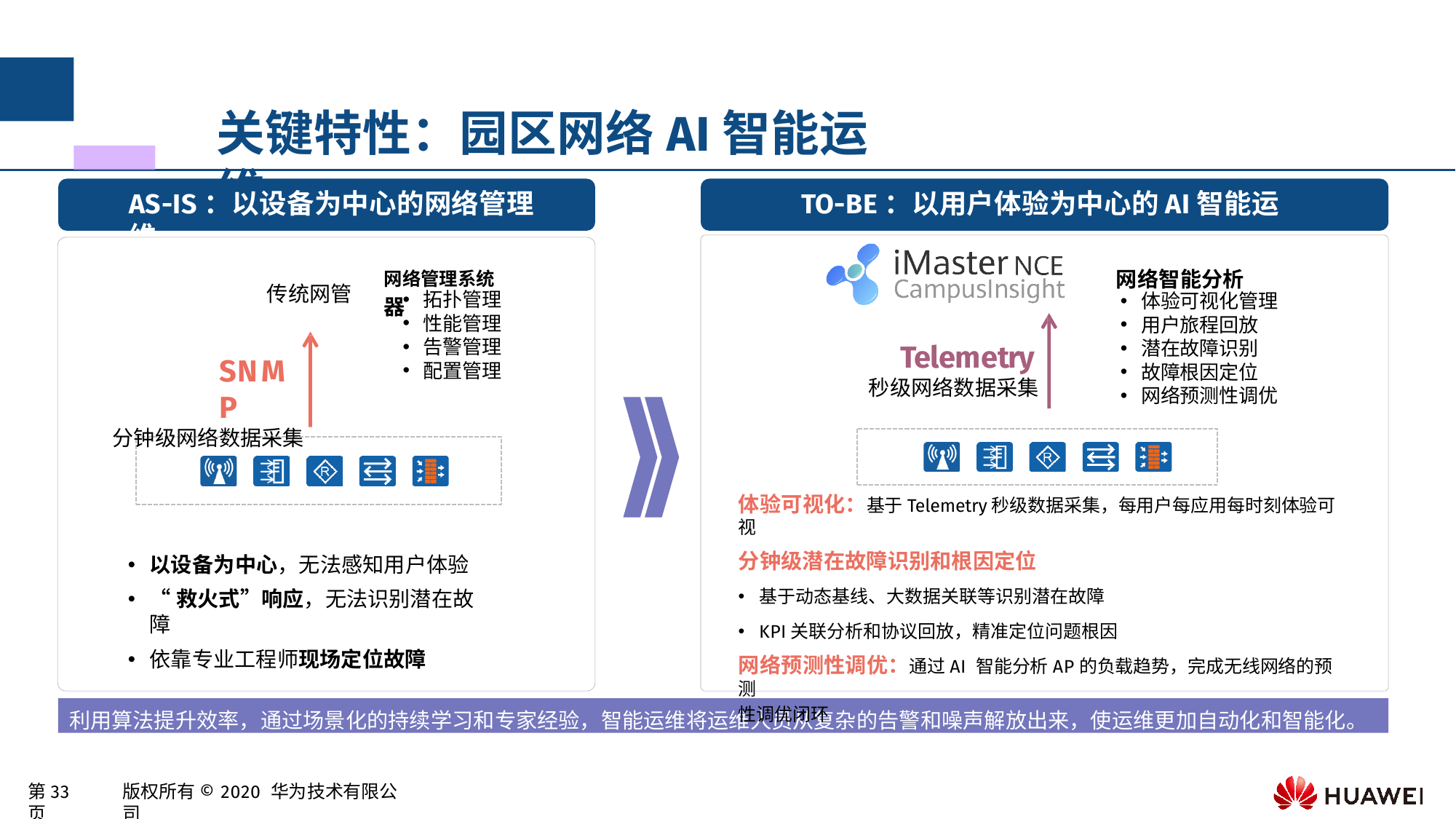

# 关键特性：园区网络AI智能运维

AS-IS：以设备为中心的网络管理	TO-BE：以用户体验为中心的AI智能运维

网络管理系统	网络智能分析器
传统网管
拓扑管理
性能管理
告警管理
配置管理
体验可视化管理
用户旅程回放
潜在故障识别
故障根因定位
网络预测性调优

Telemetry
秒级网络数据采集
SNMP
分钟级网络数据采集

体验可视化：基于Telemetry秒级数据采集，每用户每应用每时刻体验可视
分钟级潜在故障识别和根因定位
基于动态基线、大数据关联等识别潜在故障
KPI关联分析和协议回放，精准定位问题根因
网络预测性调优：通过AI 智能分析AP的负载趋势，完成无线网络的预测
性调优闭环
以设备为中心，无法感知用户体验
“救火式”响应，无法识别潜在故障
依靠专业工程师现场定位故障
利用算法提升效率，通过场景化的持续学习和专家经验，智能运维将运维人员从复杂的告警和噪声解放出来，使运维更加自动化和智能化。
第33页
版权所有© 2020 华为技术有限公司